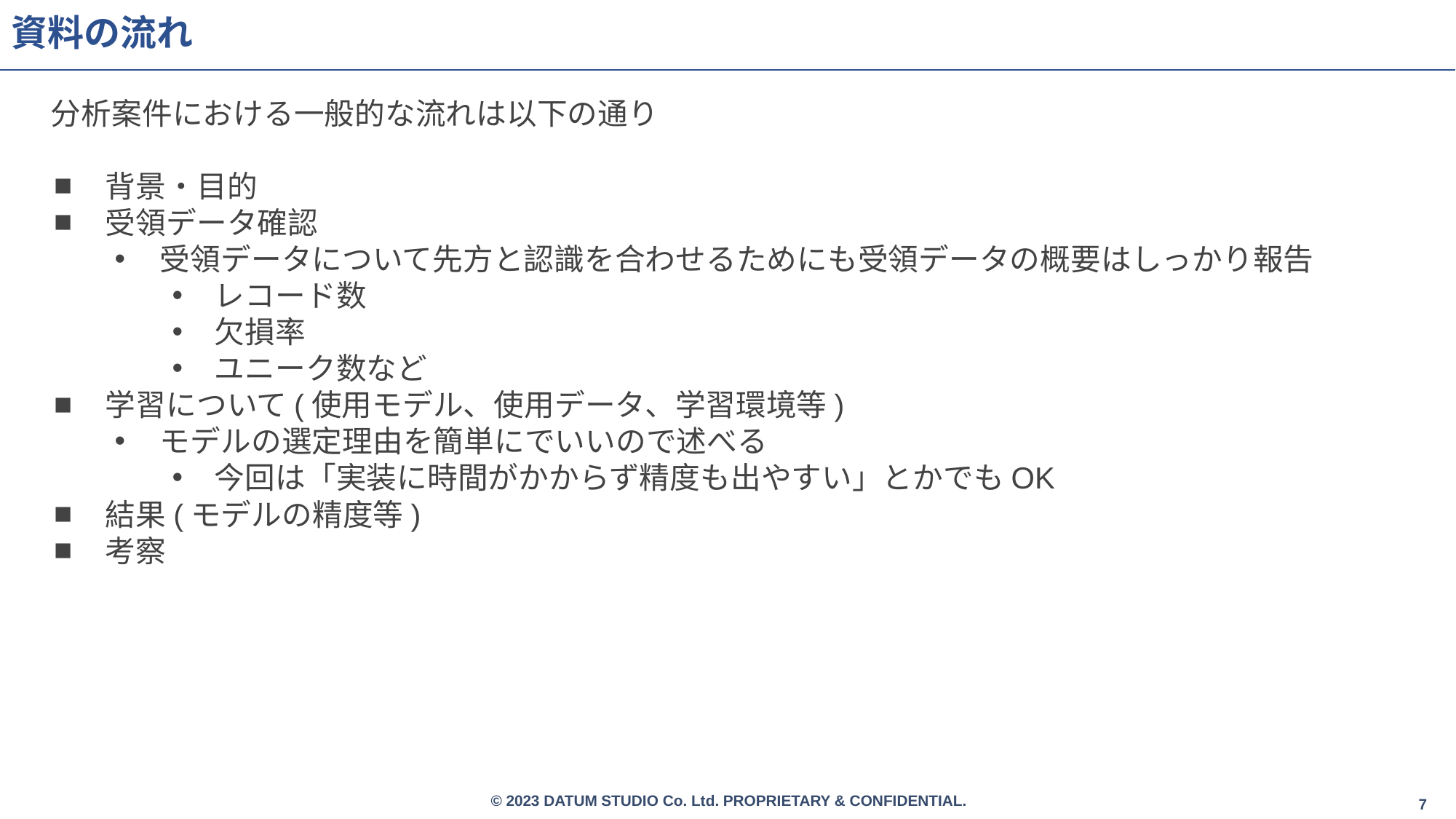

# 資料の流れ
分析案件における一般的な流れは以下の通り

背景・目的
受領データ確認
受領データについて先方と認識を合わせるためにも受領データの概要はしっかり報告
レコード数
欠損率
ユニーク数など
学習について(使用モデル、使用データ、学習環境等)
モデルの選定理由を簡単にでいいので述べる
今回は「実装に時間がかからず精度も出やすい」とかでもOK
結果(モデルの精度等)
考察